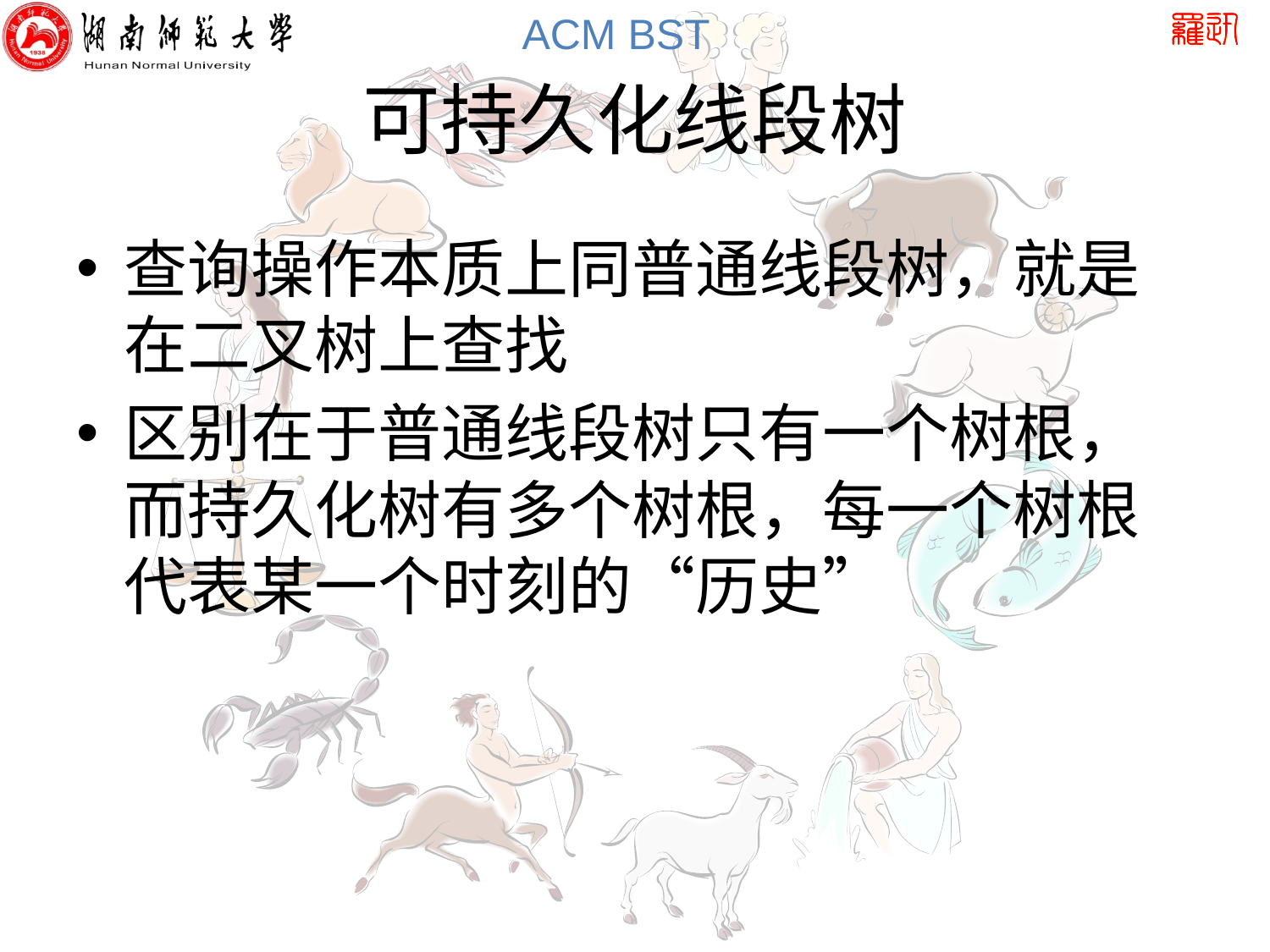

# 可持久化线段树
查询操作本质上同普通线段树，就是在二叉树上查找
区别在于普通线段树只有一个树根，而持久化树有多个树根，每一个树根代表某一个时刻的“历史”